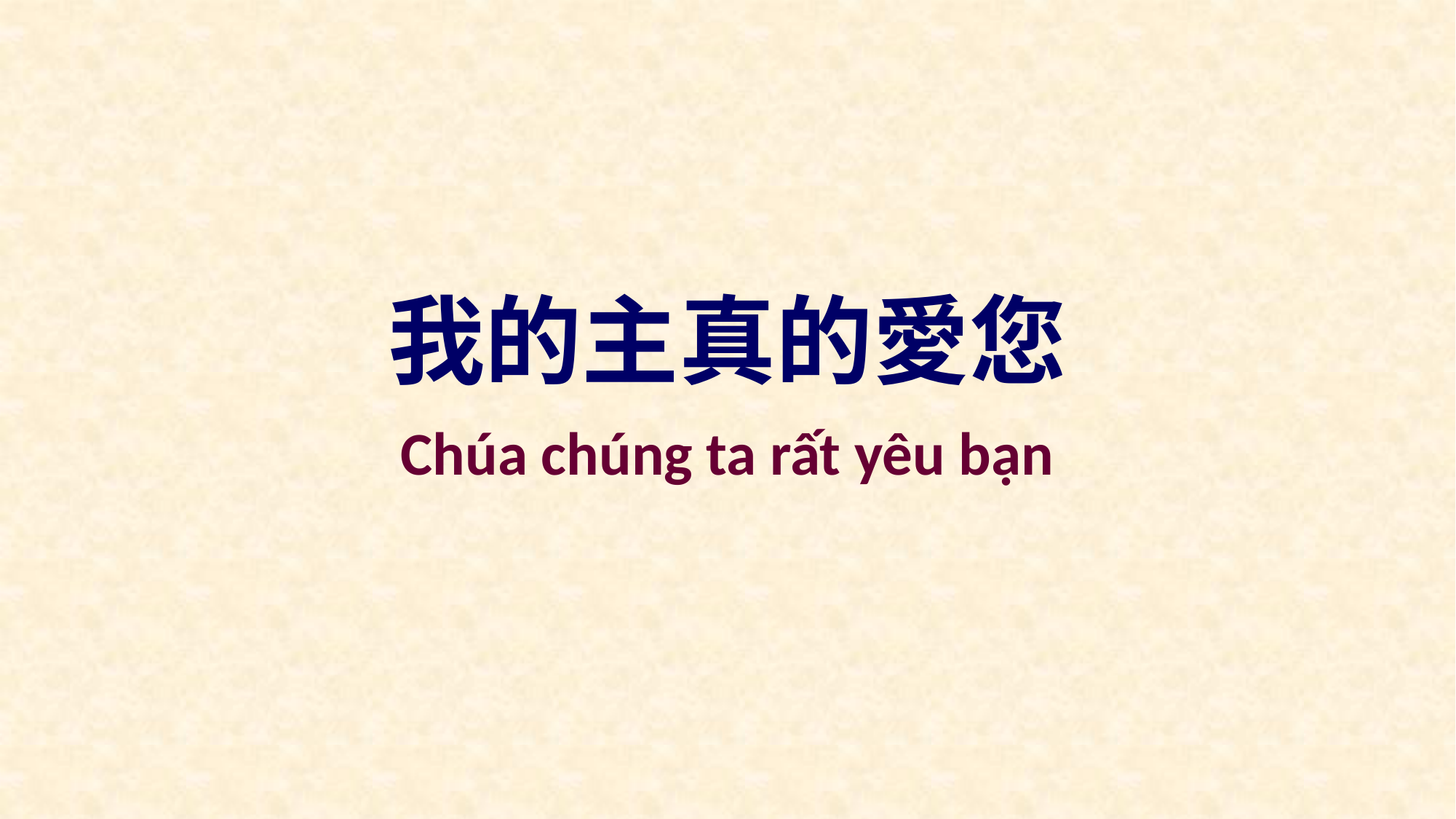

我的主真的愛您
Chúa chúng ta rất yêu bạn